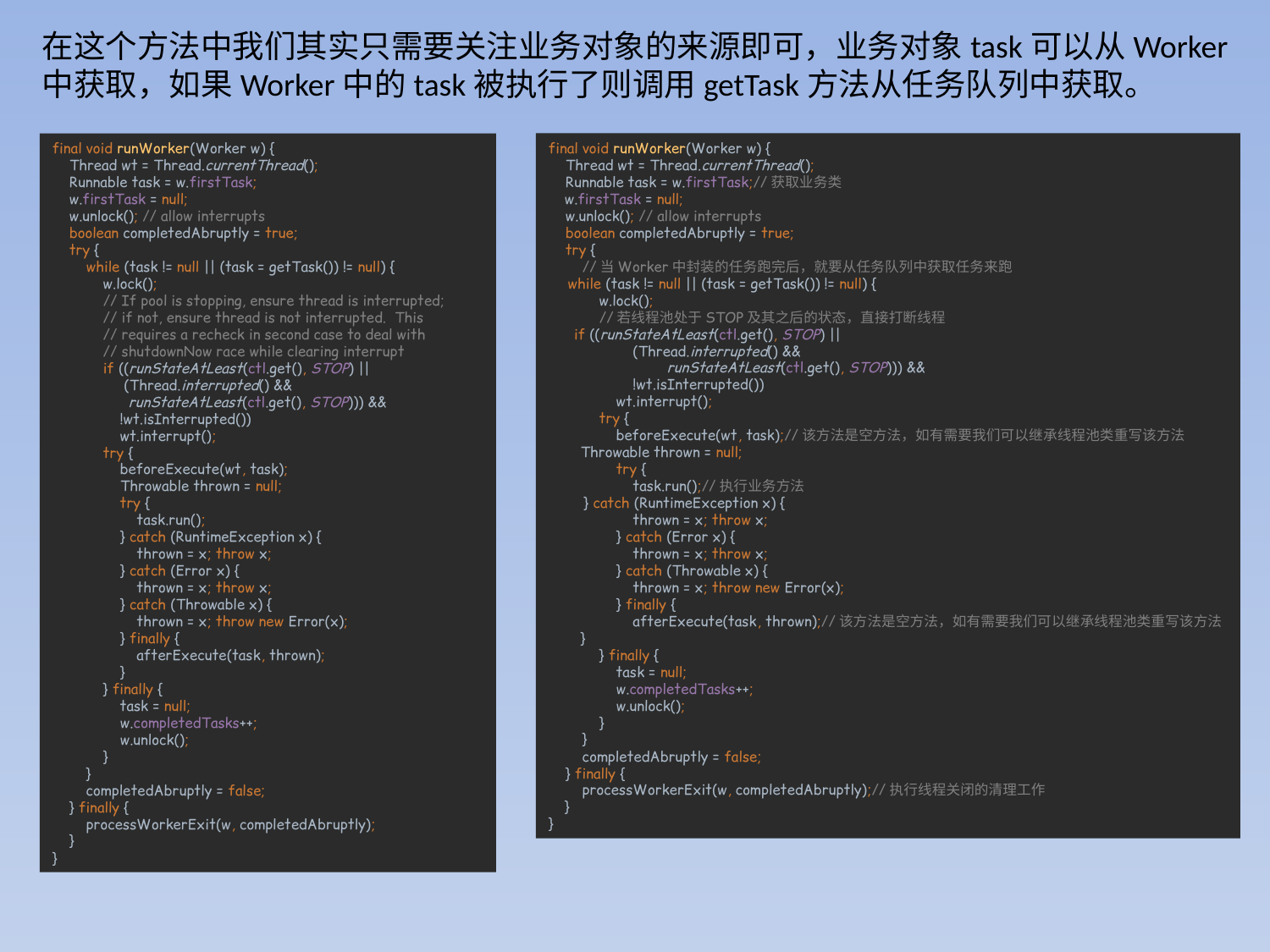

在这个方法中我们其实只需要关注业务对象的来源即可，业务对象task可以从Worker中获取，如果Worker中的task被执行了则调用getTask方法从任务队列中获取。
final void runWorker(Worker w) {
    Thread wt = Thread.currentThread();
    Runnable task = w.firstTask;
    w.firstTask = null;
    w.unlock(); // allow interrupts
    boolean completedAbruptly = true;
    try {
        while (task != null || (task = getTask()) != null) {
            w.lock();
            // If pool is stopping, ensure thread is interrupted;
            // if not, ensure thread is not interrupted.  This
            // requires a recheck in second case to deal with
            // shutdownNow race while clearing interrupt
            if ((runStateAtLeast(ctl.get(), STOP) ||
                 (Thread.interrupted() &&
                  runStateAtLeast(ctl.get(), STOP))) &&
                !wt.isInterrupted())
                wt.interrupt();
            try {
                beforeExecute(wt, task);
                Throwable thrown = null;
                try {
                    task.run();
                } catch (RuntimeException x) {
                    thrown = x; throw x;
                } catch (Error x) {
                    thrown = x; throw x;
                } catch (Throwable x) {
                    thrown = x; throw new Error(x);
                } finally {
                    afterExecute(task, thrown);
                }
            } finally {
                task = null;
                w.completedTasks++;
                w.unlock();
            }
        }
        completedAbruptly = false;
    } finally {
        processWorkerExit(w, completedAbruptly);
    }
}
final void runWorker(Worker w) {
    Thread wt = Thread.currentThread();
    Runnable task = w.firstTask;//获取业务类
    w.firstTask = null;
    w.unlock(); // allow interrupts
    boolean completedAbruptly = true;
    try {
        //当Worker中封装的任务跑完后，就要从任务队列中获取任务来跑
     while (task != null || (task = getTask()) != null) {
            w.lock();
            //若线程池处于STOP及其之后的状态，直接打断线程
       if ((runStateAtLeast(ctl.get(), STOP) ||
                    (Thread.interrupted() &&
                            runStateAtLeast(ctl.get(), STOP))) &&
                    !wt.isInterrupted())
                wt.interrupt();
            try {
                beforeExecute(wt, task);//该方法是空方法，如有需要我们可以继承线程池类重写该方法
         Throwable thrown = null;
                try {
                    task.run();//执行业务方法
          } catch (RuntimeException x) {
                    thrown = x; throw x;
                } catch (Error x) {
                    thrown = x; throw x;
                } catch (Throwable x) {
                    thrown = x; throw new Error(x);
                } finally {
                    afterExecute(task, thrown);//该方法是空方法，如有需要我们可以继承线程池类重写该方法
         }
            } finally {
                task = null;
                w.completedTasks++;
                w.unlock();
            }
        }
        completedAbruptly = false;
    } finally {
        processWorkerExit(w, completedAbruptly);//执行线程关闭的清理工作
    }
}